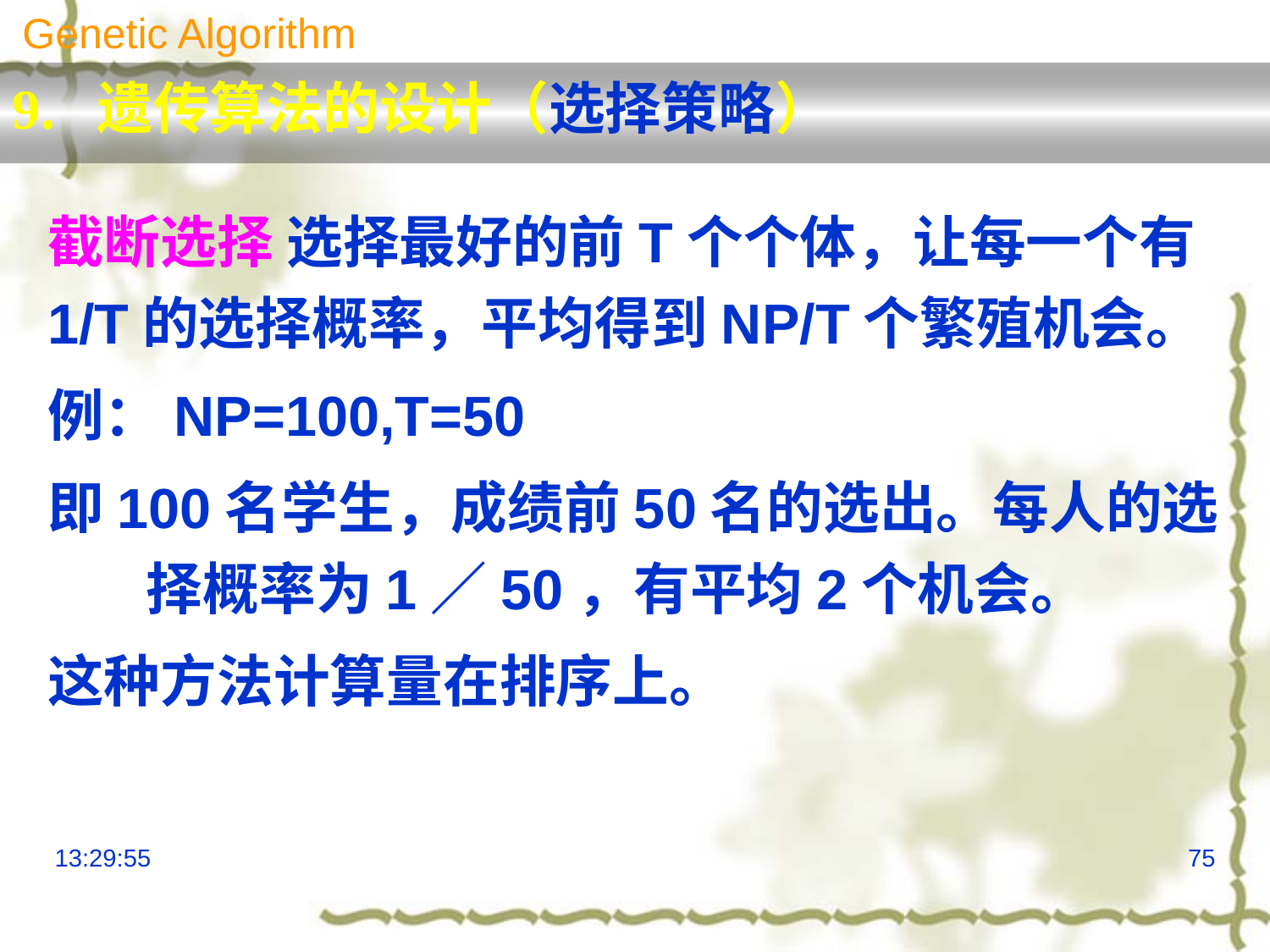

Genetic Algorithm
9.  遗传算法的设计（选择策略）
截断选择 选择最好的前T个个体，让每一个有1/T的选择概率，平均得到NP/T个繁殖机会。
例：NP=100,T=50
即100名学生，成绩前50名的选出。每人的选择概率为1／50，有平均2个机会。
这种方法计算量在排序上。
13:29:55
75